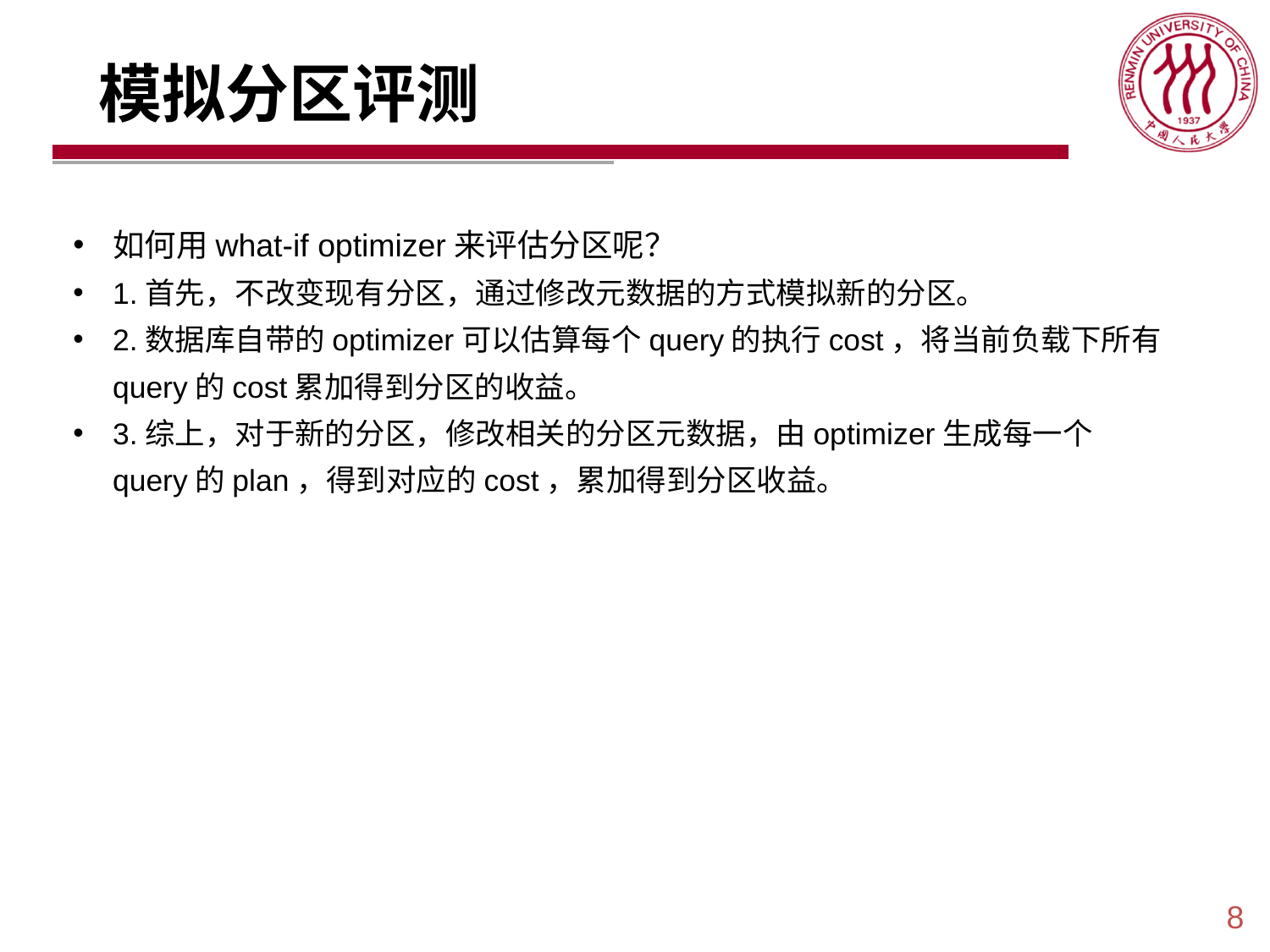

# 模拟分区评测
如何用what-if optimizer来评估分区呢？
1.首先，不改变现有分区，通过修改元数据的方式模拟新的分区。
2.数据库自带的optimizer可以估算每个query的执行cost，将当前负载下所有query的cost累加得到分区的收益。
3.综上，对于新的分区，修改相关的分区元数据，由optimizer生成每一个query的plan，得到对应的cost，累加得到分区收益。